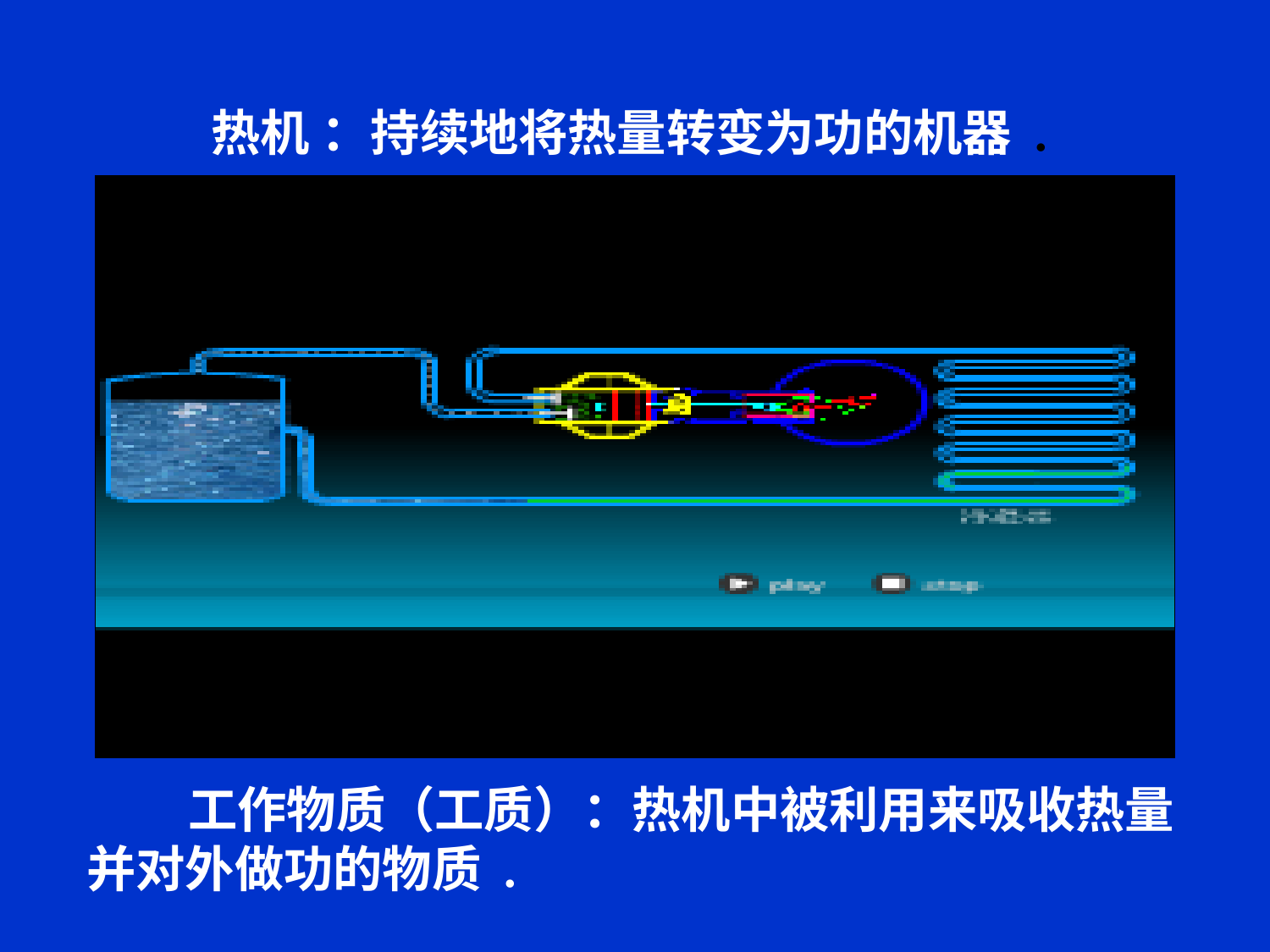

热机 ：持续地将热量转变为功的机器 .
        工作物质（工质）：热机中被利用来吸收热量并对外做功的物质 .